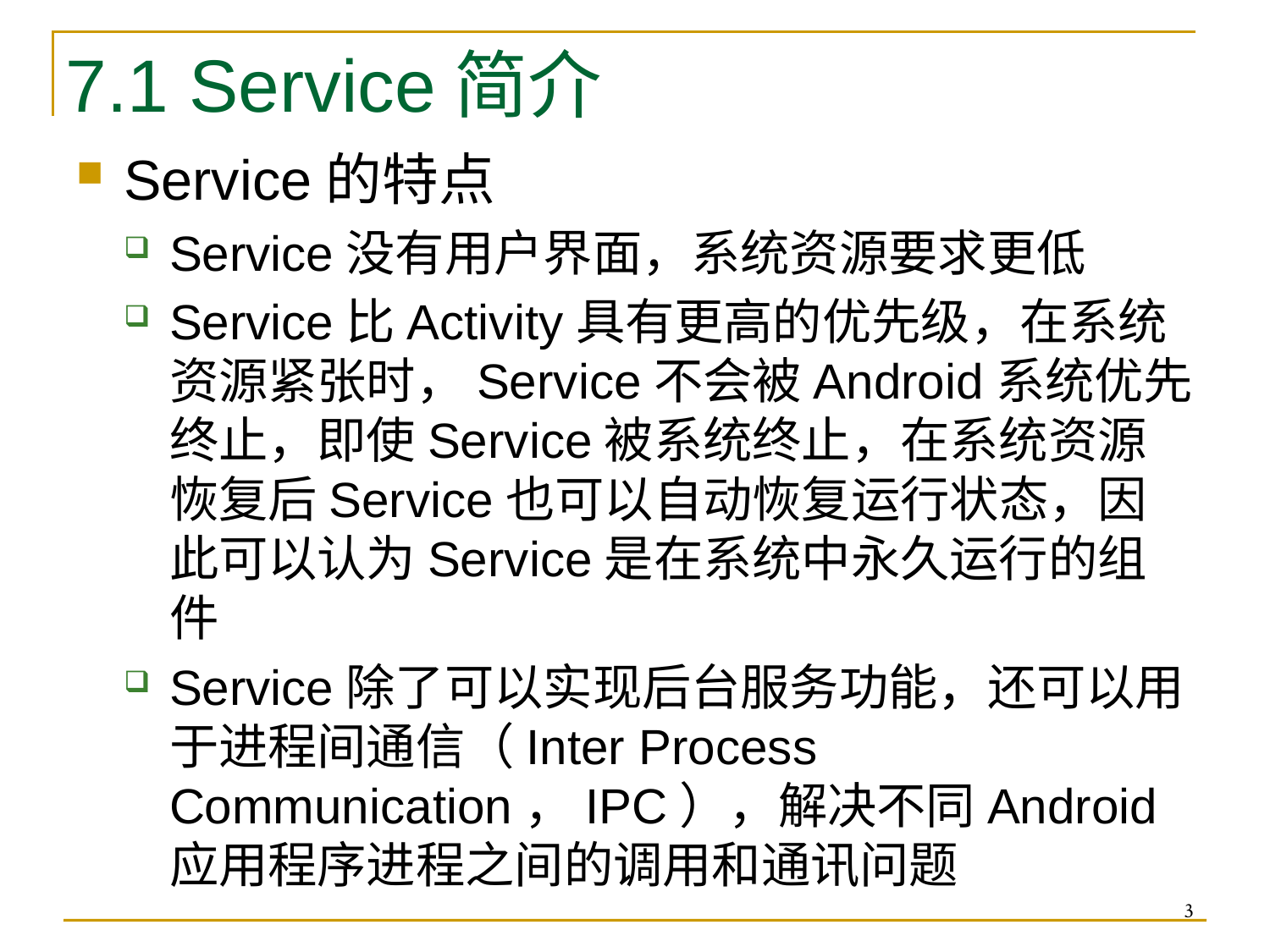

7.1 Service简介
Service的特点
Service没有用户界面，系统资源要求更低
Service比Activity具有更高的优先级，在系统资源紧张时，Service不会被Android系统优先终止，即使Service被系统终止，在系统资源恢复后Service也可以自动恢复运行状态，因此可以认为Service是在系统中永久运行的组件
Service除了可以实现后台服务功能，还可以用于进程间通信（Inter Process Communication，IPC），解决不同Android应用程序进程之间的调用和通讯问题
3